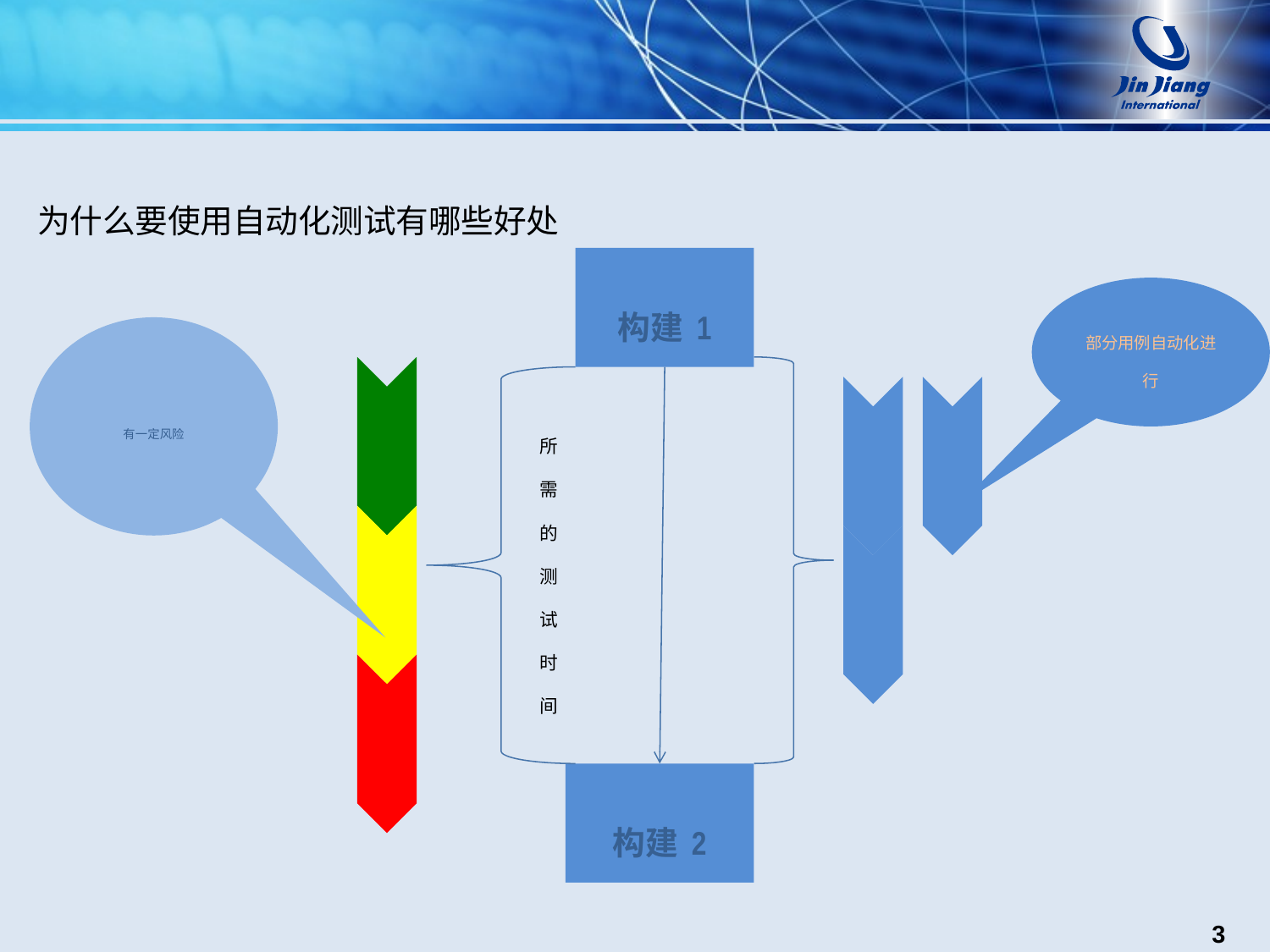

#
为什么要使用自动化测试有哪些好处

构建1
部分用例自动化进行
有一定风险

所需的测试时间

构建2
3